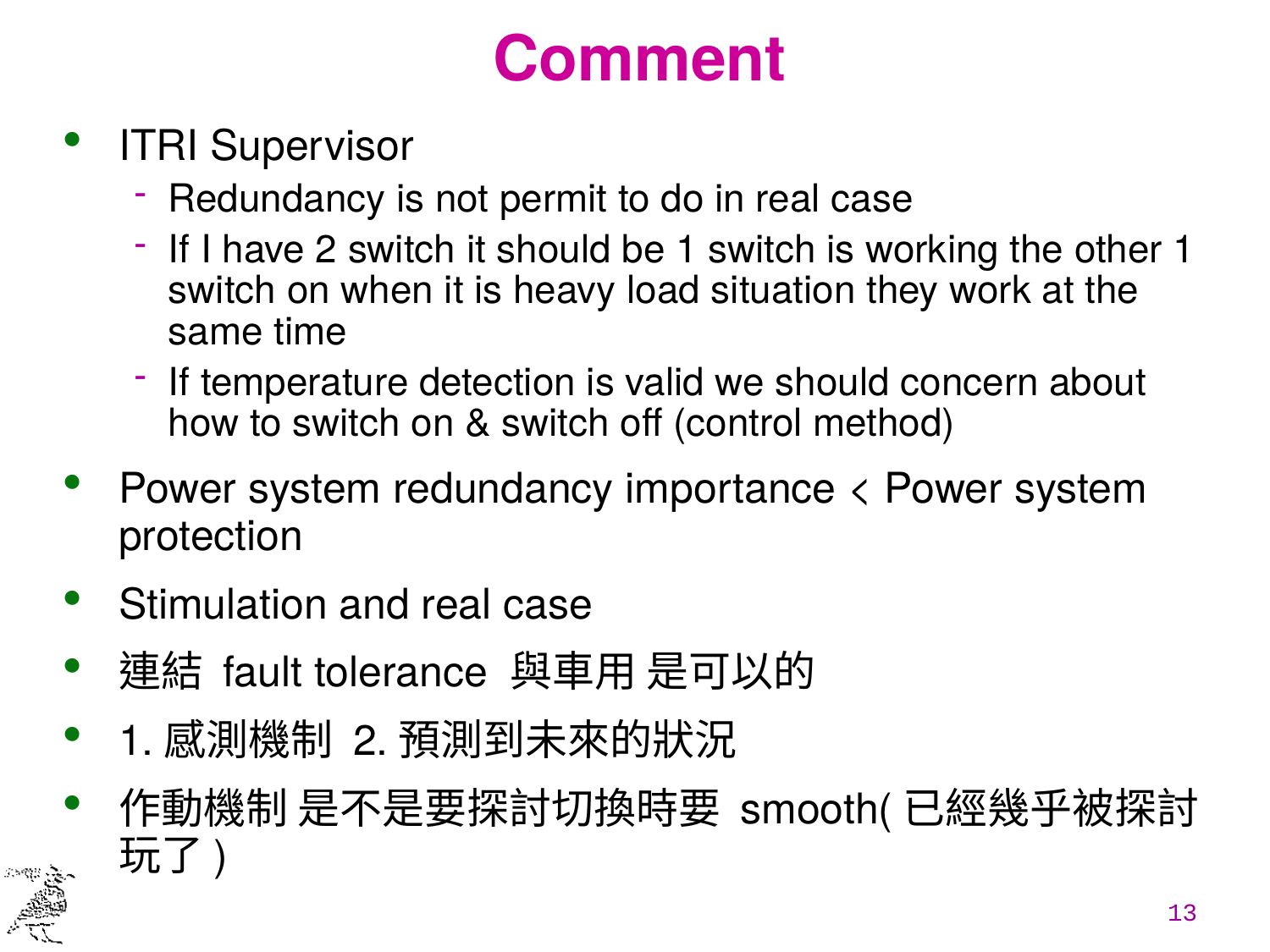

# Comment
ITRI Supervisor
Redundancy is not permit to do in real case
If I have 2 switch it should be 1 switch is working the other 1 switch on when it is heavy load situation they work at the same time
If temperature detection is valid we should concern about how to switch on & switch off (control method)
Power system redundancy importance < Power system protection
Stimulation and real case
連結 fault tolerance 與車用 是可以的
1.感測機制 2.預測到未來的狀況
作動機制 是不是要探討切換時要 smooth(已經幾乎被探討玩了)
13